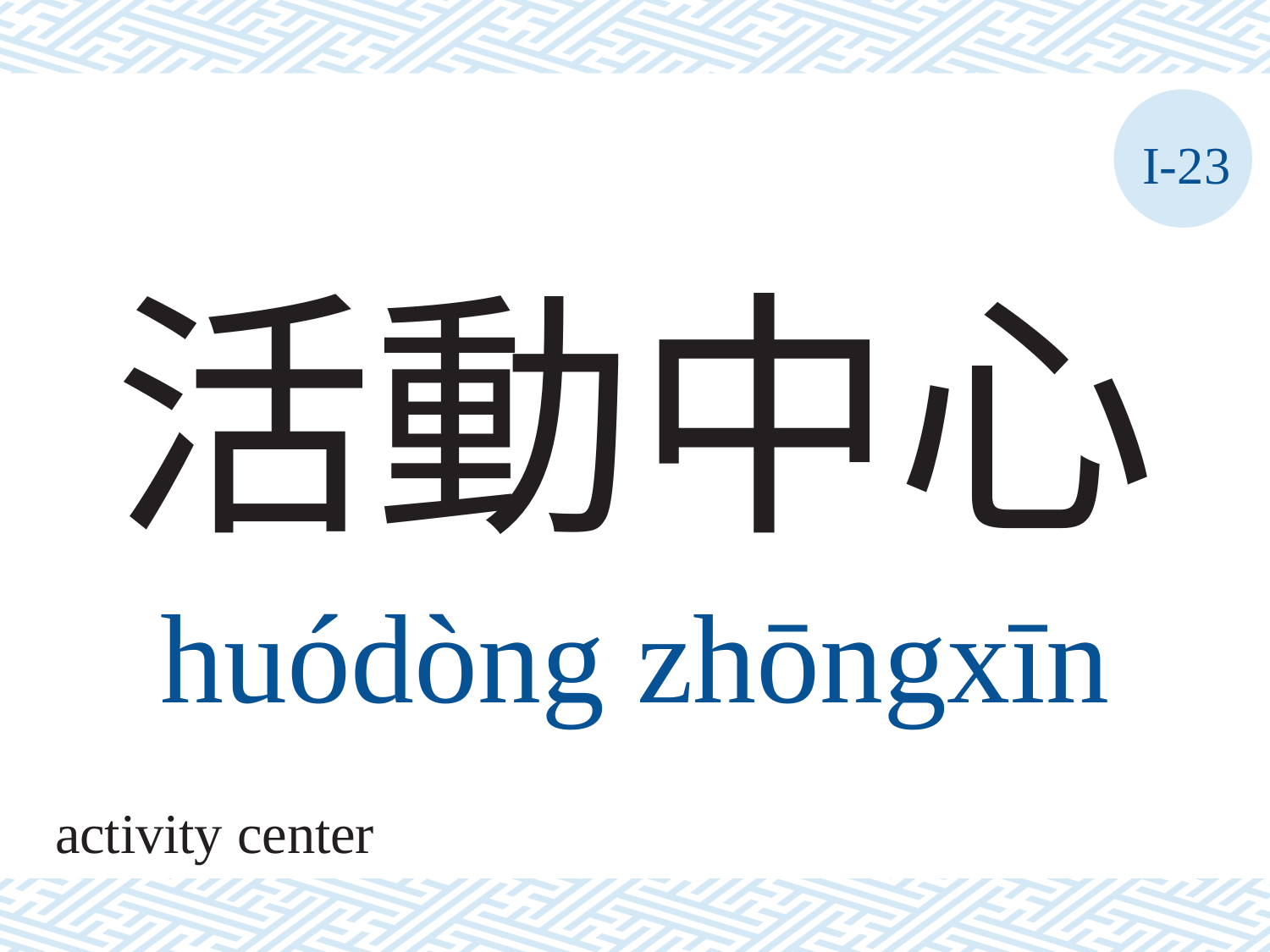

I-23
# 活動中心
huódòng	zhōngxīn
activity center